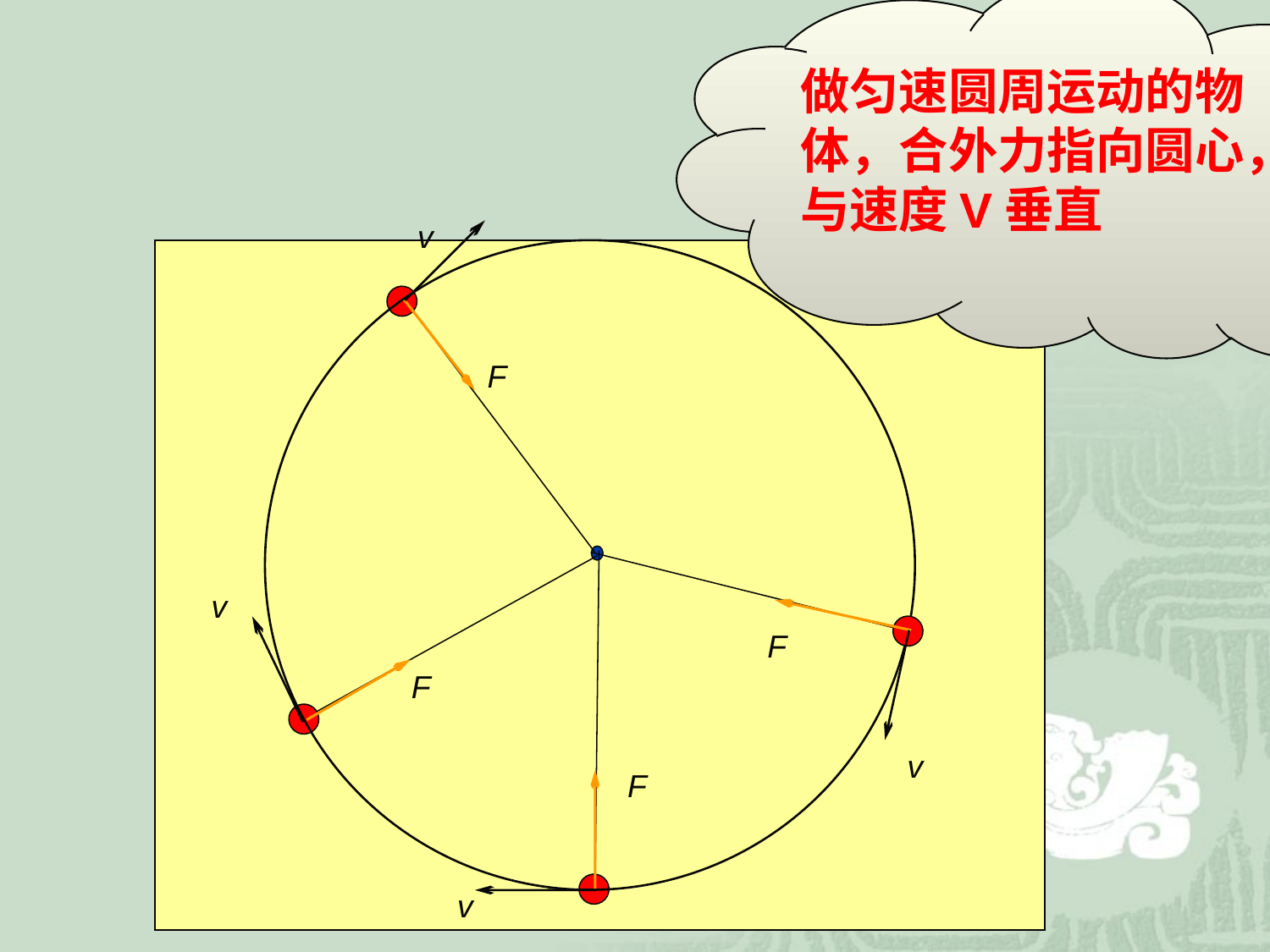

做匀速圆周运动的物体，合外力指向圆心，与速度V垂直
v

F

F

v

v

F

F

v